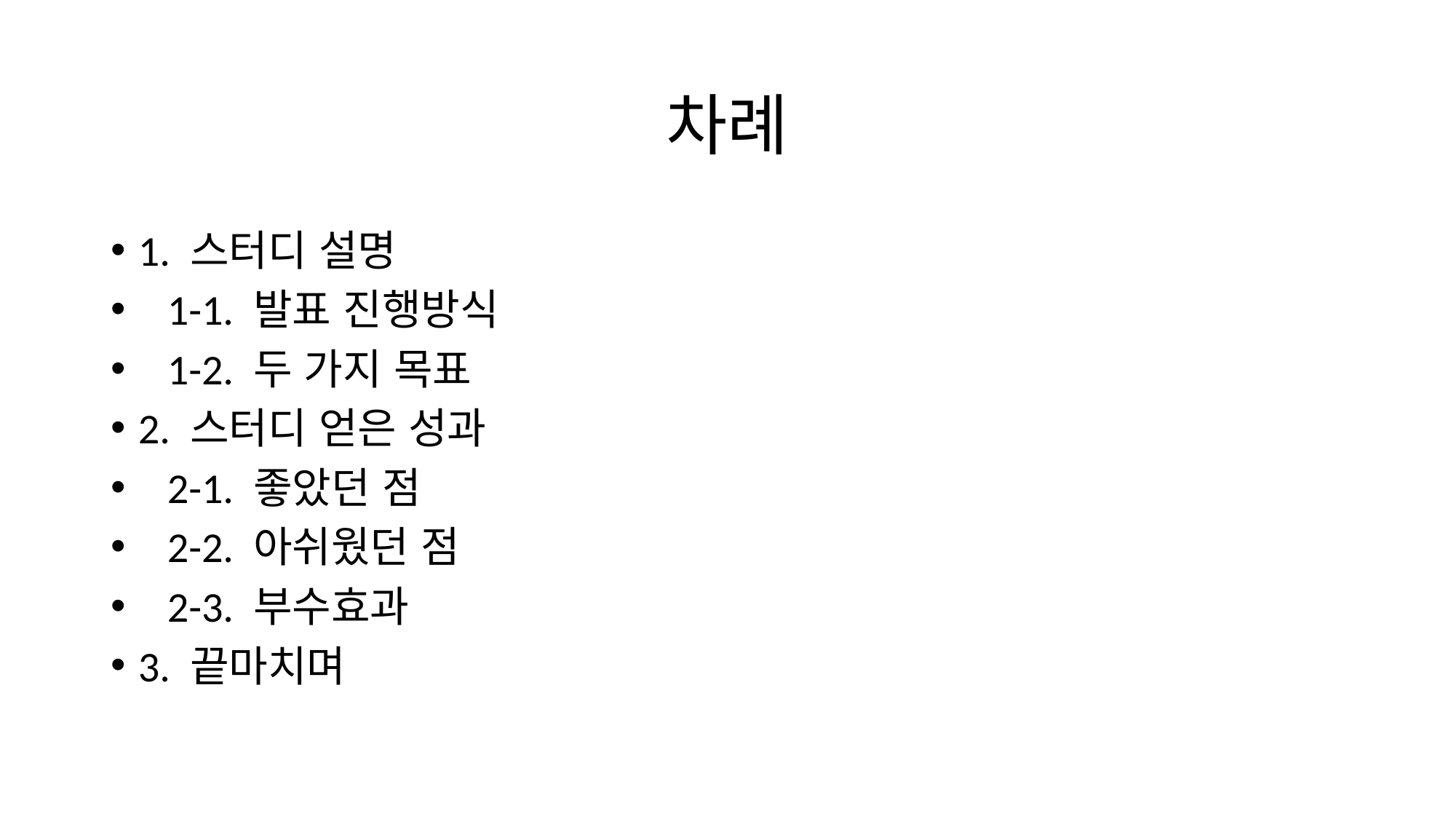

# 차례
1. 스터디 설명
   1-1. 발표 진행방식
   1-2. 두 가지 목표
2. 스터디 얻은 성과
   2-1. 좋았던 점
   2-2. 아쉬웠던 점
   2-3. 부수효과
3. 끝마치며